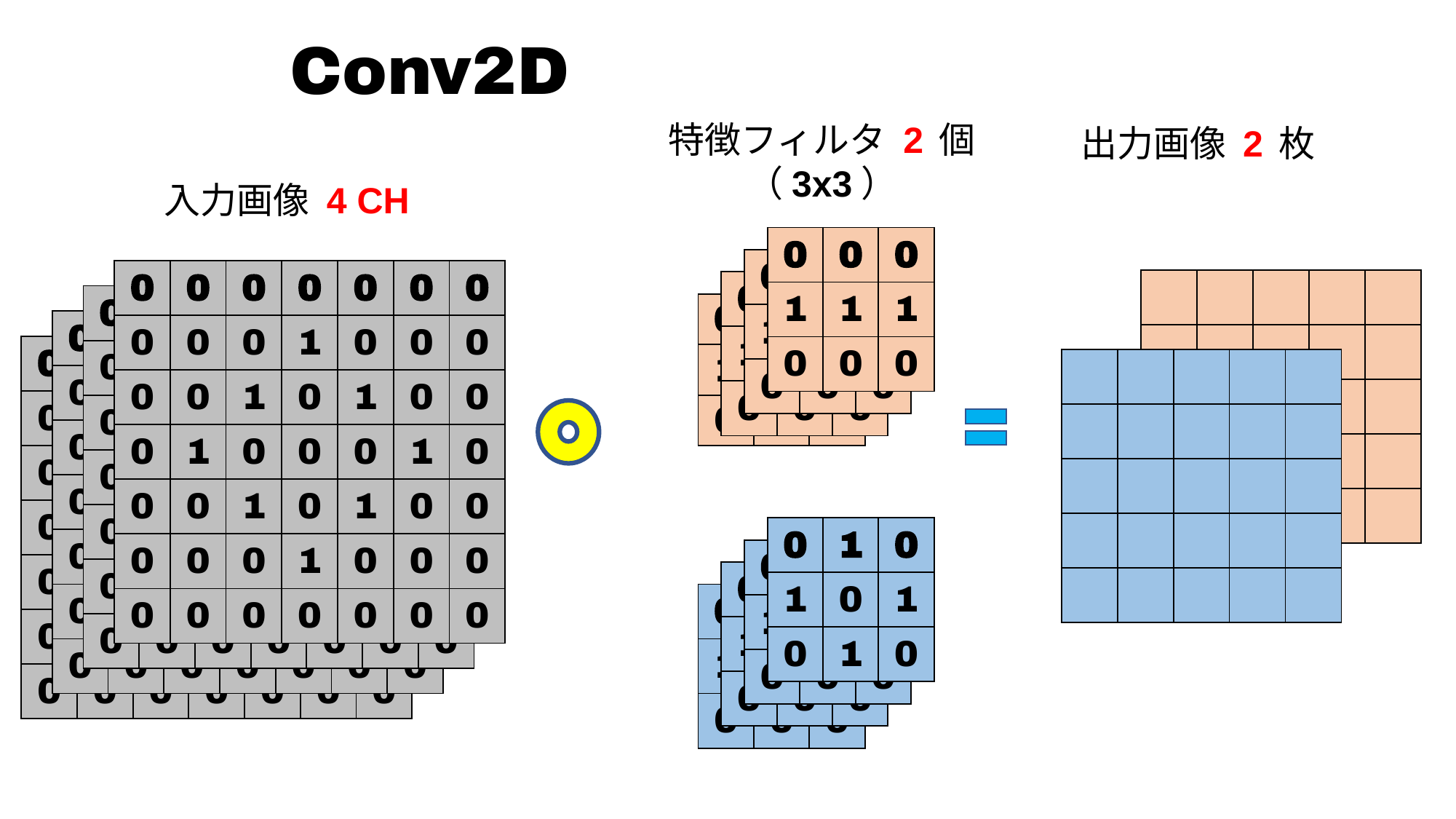

Conv2D
特徴フィルタ 2 個
（3x3）
出力画像 2 枚
入力画像 4 CH
| 0 | 0 | 0 |
| --- | --- | --- |
| 1 | 1 | 1 |
| 0 | 0 | 0 |
| 0 | 0 | 0 |
| --- | --- | --- |
| 1 | 1 | 1 |
| 0 | 0 | 0 |
| 0 | 0 | 0 | 0 | 0 | 0 | 0 |
| --- | --- | --- | --- | --- | --- | --- |
| 0 | 0 | 0 | 1 | 0 | 0 | 0 |
| 0 | 0 | 1 | 0 | 1 | 0 | 0 |
| 0 | 1 | 0 | 0 | 0 | 1 | 0 |
| 0 | 0 | 1 | 0 | 1 | 0 | 0 |
| 0 | 0 | 0 | 1 | 0 | 0 | 0 |
| 0 | 0 | 0 | 0 | 0 | 0 | 0 |
|  |  |  |  |  |
| --- | --- | --- | --- | --- |
|  |  |  |  |  |
|  |  |  |  |  |
|  |  |  |  |  |
|  |  |  |  |  |
| 0 | 0 | 0 |
| --- | --- | --- |
| 1 | 1 | 1 |
| 0 | 0 | 0 |
| 0 | 0 | 0 | 0 | 0 | 0 | 0 |
| --- | --- | --- | --- | --- | --- | --- |
| 0 | 0 | 0 | 1 | 0 | 0 | 0 |
| 0 | 0 | 1 | 0 | 1 | 0 | 0 |
| 0 | 1 | 0 | 0 | 0 | 1 | 0 |
| 0 | 0 | 1 | 0 | 1 | 0 | 0 |
| 0 | 0 | 0 | 1 | 0 | 0 | 0 |
| 0 | 0 | 0 | 0 | 0 | 0 | 0 |
| 0 | 0 | 0 |
| --- | --- | --- |
| 1 | 1 | 1 |
| 0 | 0 | 0 |
| 0 | 0 | 0 | 0 | 0 | 0 | 0 |
| --- | --- | --- | --- | --- | --- | --- |
| 0 | 0 | 0 | 1 | 0 | 0 | 0 |
| 0 | 0 | 1 | 0 | 1 | 0 | 0 |
| 0 | 1 | 0 | 0 | 0 | 1 | 0 |
| 0 | 0 | 1 | 0 | 1 | 0 | 0 |
| 0 | 0 | 0 | 1 | 0 | 0 | 0 |
| 0 | 0 | 0 | 0 | 0 | 0 | 0 |
| 0 | 0 | 0 | 0 | 0 | 0 | 0 |
| --- | --- | --- | --- | --- | --- | --- |
| 0 | 0 | 0 | 1 | 0 | 0 | 0 |
| 0 | 0 | 1 | 0 | 1 | 0 | 0 |
| 0 | 1 | 0 | 0 | 0 | 1 | 0 |
| 0 | 0 | 1 | 0 | 1 | 0 | 0 |
| 0 | 0 | 0 | 1 | 0 | 0 | 0 |
| 0 | 0 | 0 | 0 | 0 | 0 | 0 |
|  |  |  |  |  |
| --- | --- | --- | --- | --- |
|  |  |  |  |  |
|  |  |  |  |  |
|  |  |  |  |  |
|  |  |  |  |  |

| 0 | 1 | 0 |
| --- | --- | --- |
| 1 | 0 | 1 |
| 0 | 1 | 0 |
| 0 | 0 | 0 |
| --- | --- | --- |
| 1 | 1 | 1 |
| 0 | 0 | 0 |
| 0 | 0 | 0 |
| --- | --- | --- |
| 1 | 1 | 1 |
| 0 | 0 | 0 |
| 0 | 0 | 0 |
| --- | --- | --- |
| 1 | 1 | 1 |
| 0 | 0 | 0 |